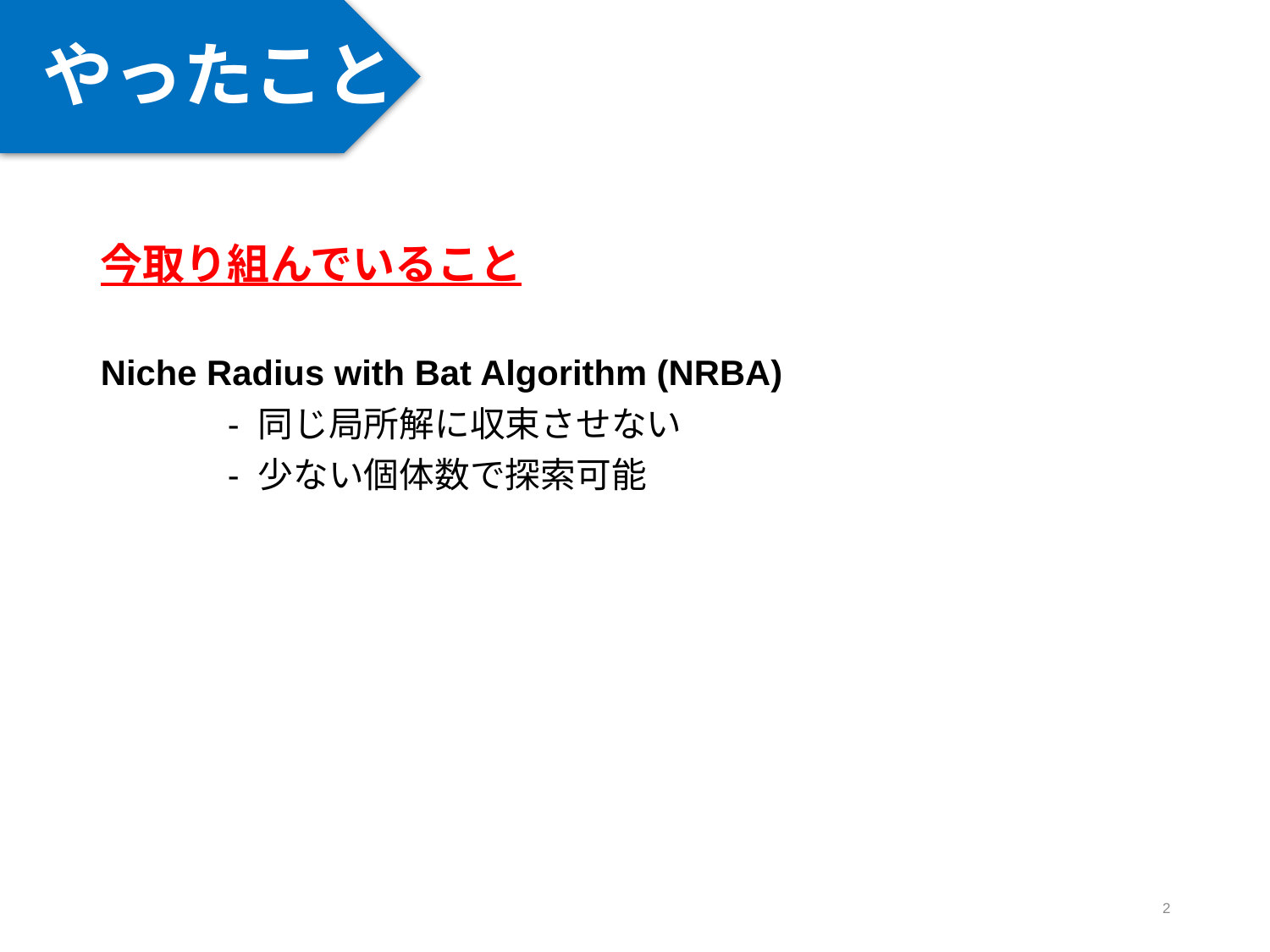

やったこと
#

今取り組んでいること

Niche Radius with Bat Algorithm (NRBA)
	- 同じ局所解に収束させない
	- 少ない個体数で探索可能
2